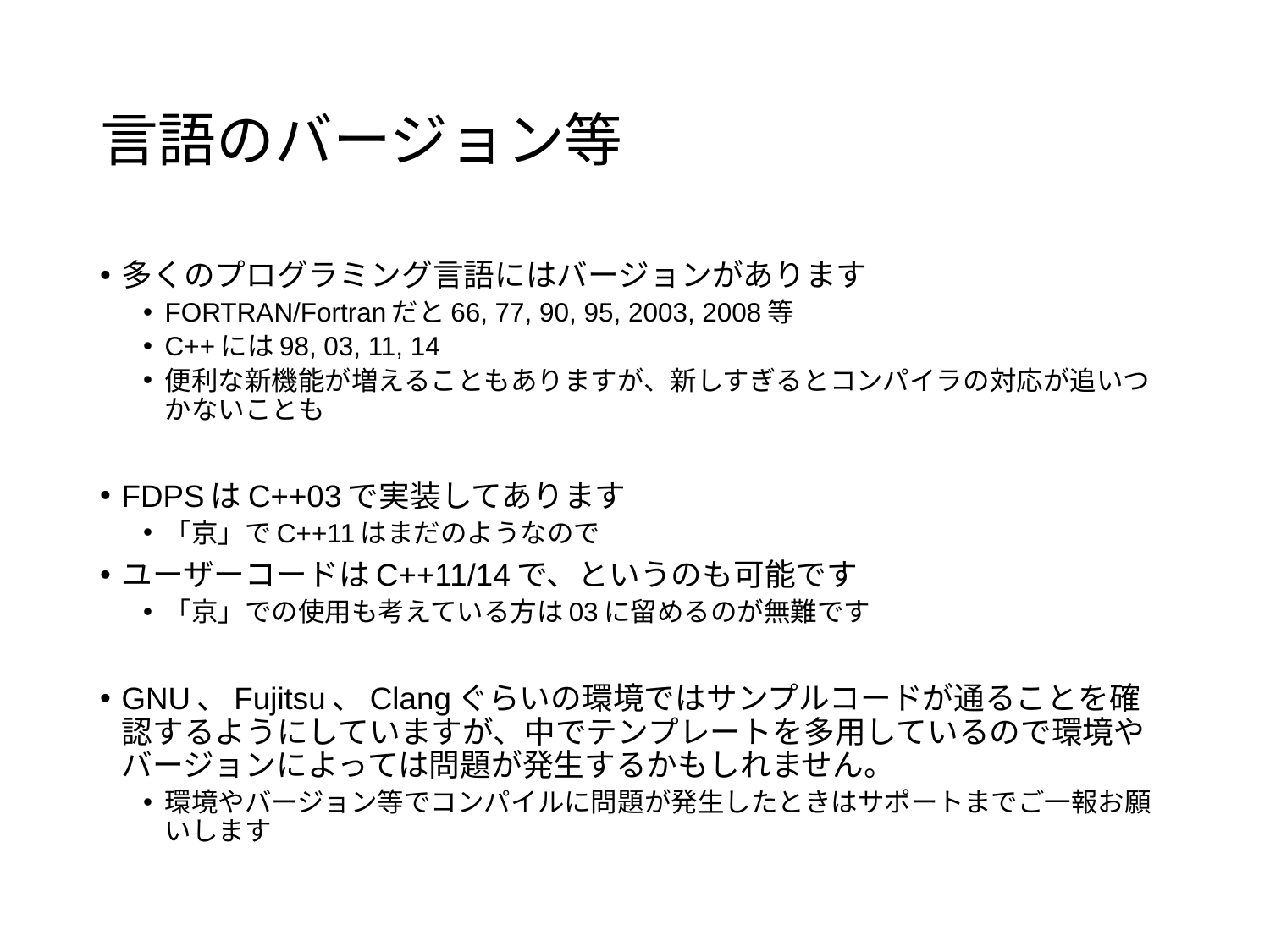

# 言語のバージョン等
多くのプログラミング言語にはバージョンがあります
FORTRAN/Fortranだと66, 77, 90, 95, 2003, 2008等
C++には98, 03, 11, 14
便利な新機能が増えることもありますが、新しすぎるとコンパイラの対応が追いつかないことも

FDPSはC++03で実装してあります
「京」でC++11はまだのようなので
ユーザーコードはC++11/14で、というのも可能です
「京」での使用も考えている方は03に留めるのが無難です

GNU、Fujitsu、Clangぐらいの環境ではサンプルコードが通ることを確認するようにしていますが、中でテンプレートを多用しているので環境やバージョンによっては問題が発生するかもしれません。
環境やバージョン等でコンパイルに問題が発生したときはサポートまでご一報お願いします